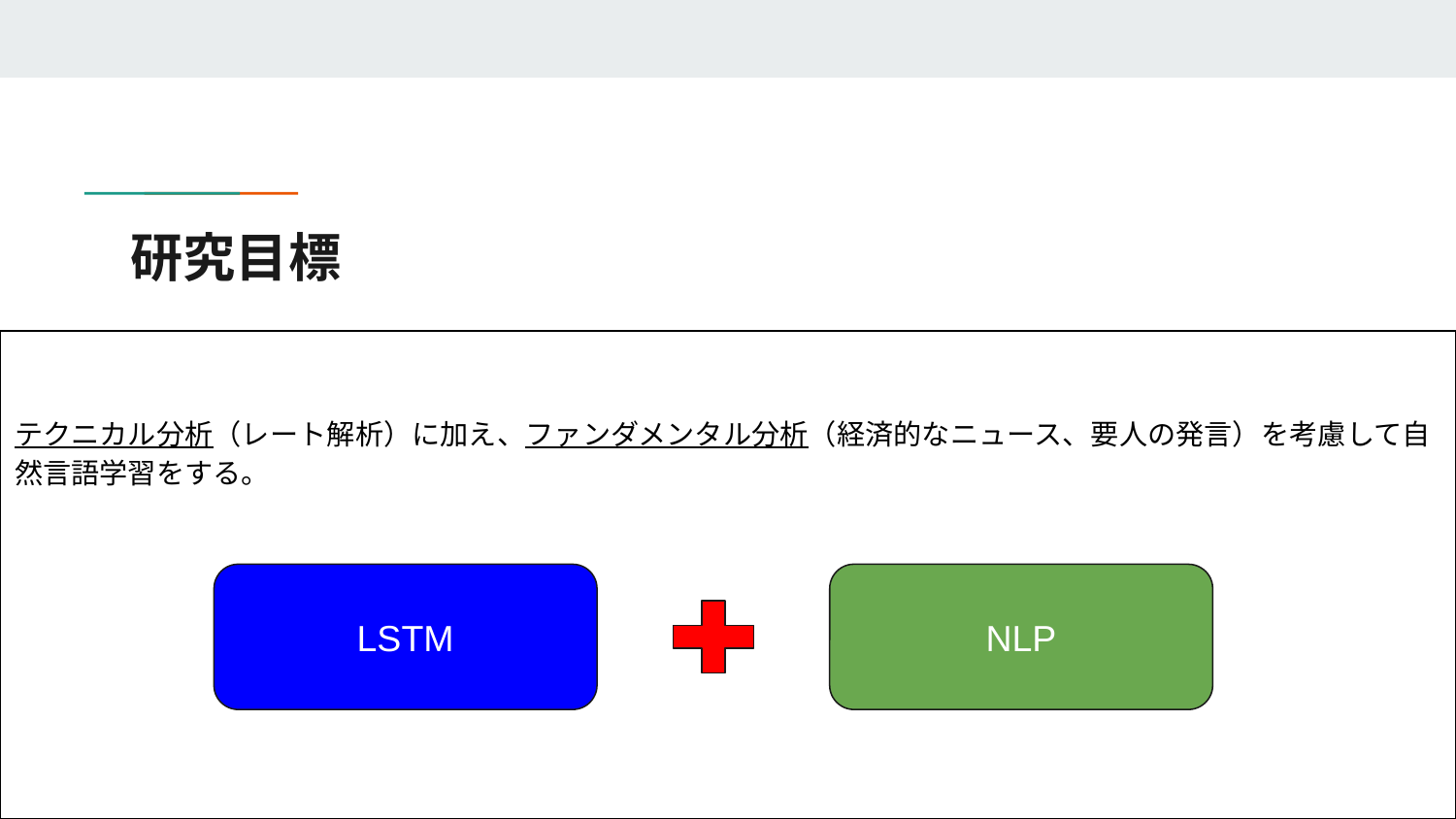

# 研究目標

テクニカル分析（レート解析）に加え、ファンダメンタル分析（経済的なニュース、要人の発言）を考慮して自然言語学習をする。
LSTM
NLP